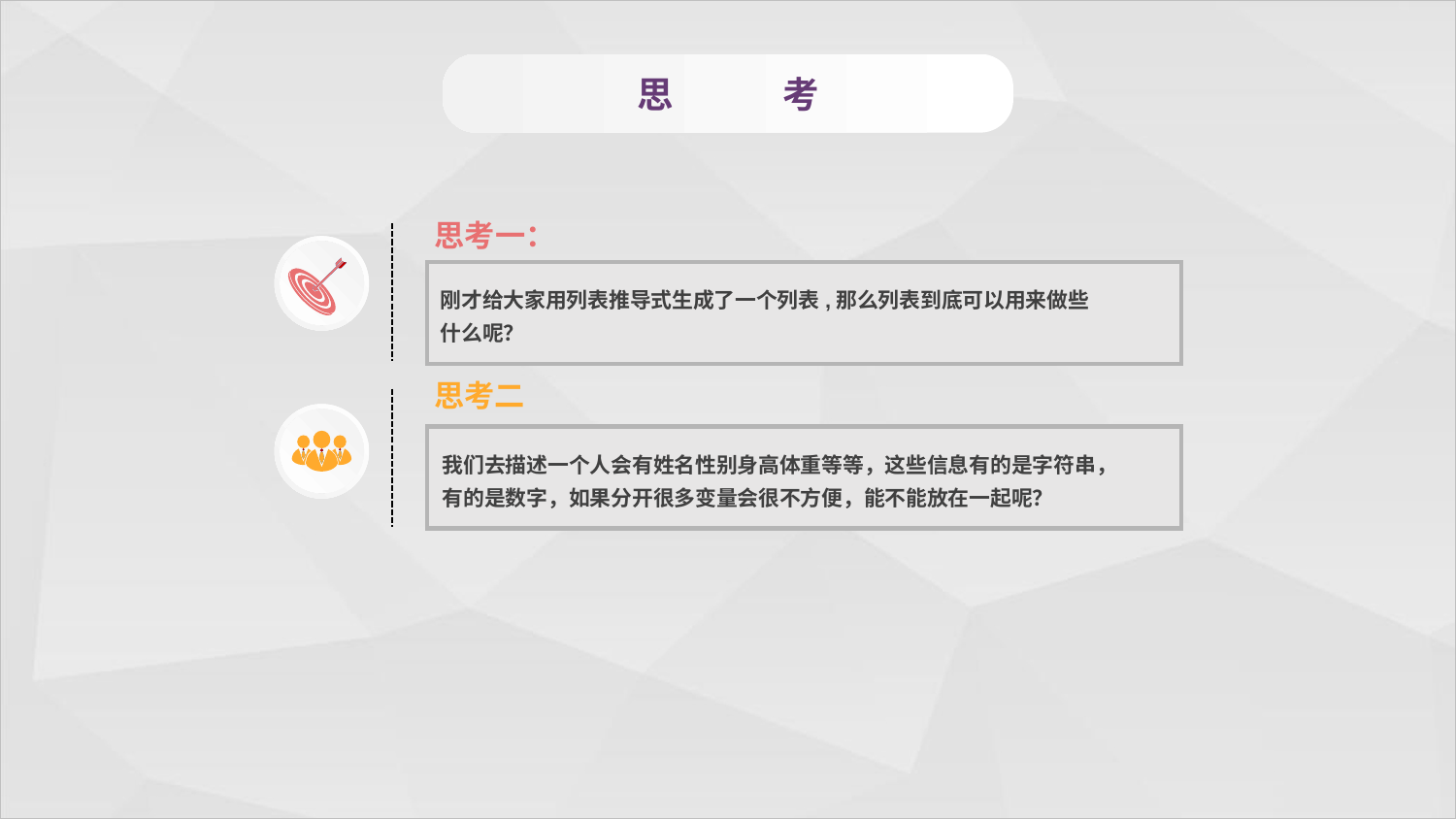

思	考
思考一：

刚才给大家用列表推导式生成了一个列表,那么列表到底可以用来做些什么呢？
思考二

我们去描述一个人会有姓名性别身高体重等等，这些信息有的是字符串，有的是数字，如果分开很多变量会很不方便，能不能放在一起呢？